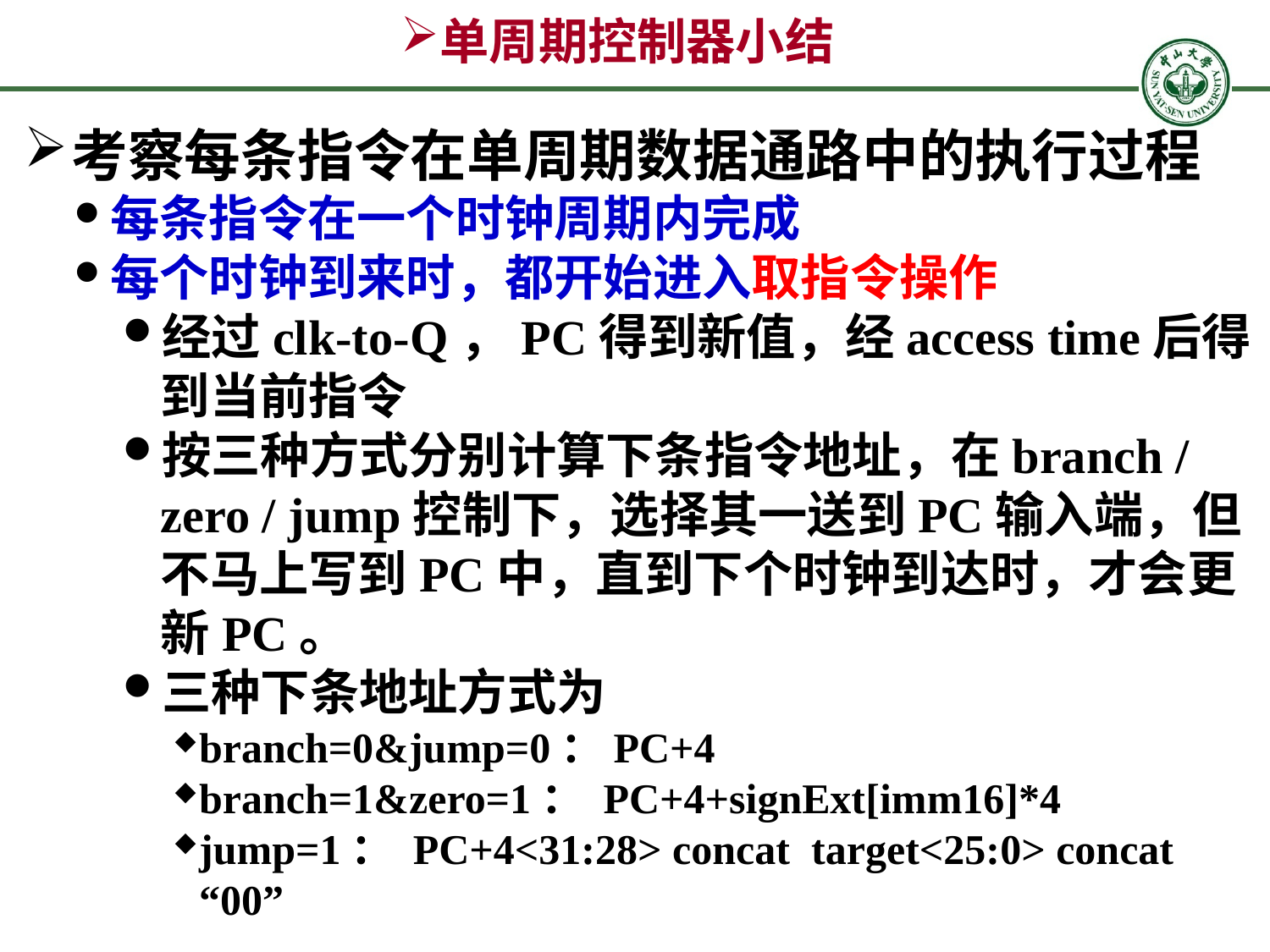

# 单周期控制器小结
考察每条指令在单周期数据通路中的执行过程
每条指令在一个时钟周期内完成
每个时钟到来时，都开始进入取指令操作
经过clk-to-Q，PC得到新值，经access time后得到当前指令
按三种方式分别计算下条指令地址，在branch / zero / jump控制下，选择其一送到PC输入端，但不马上写到PC中，直到下个时钟到达时，才会更新PC。
三种下条地址方式为
branch=0&jump=0：PC+4
branch=1&zero=1： PC+4+signExt[imm16]*4
jump=1： PC+4<31:28> concat  target<25:0> concat “00”